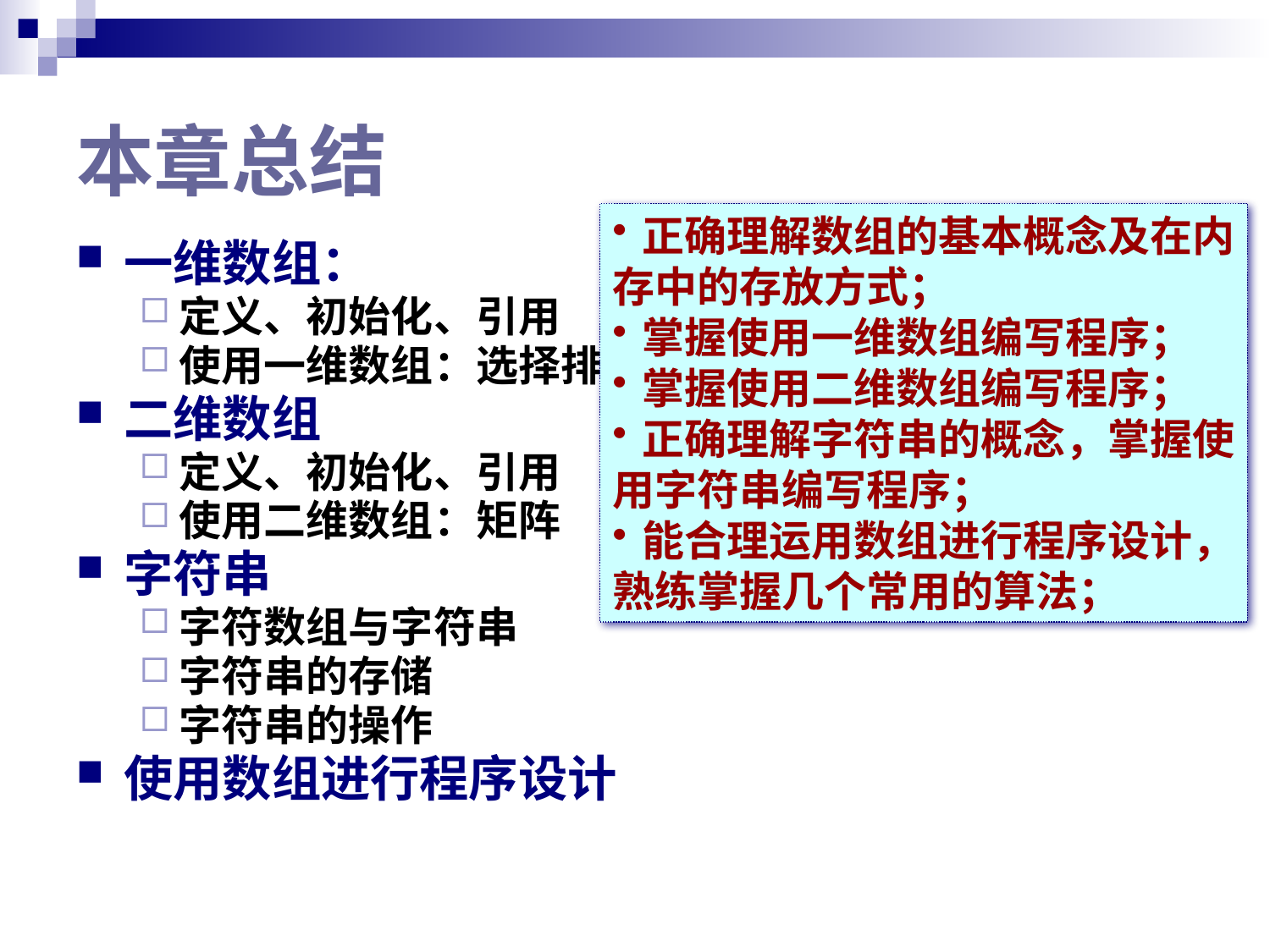

# 本章总结
正确理解数组的基本概念及在内
存中的存放方式；
掌握使用一维数组编写程序；
掌握使用二维数组编写程序；
正确理解字符串的概念，掌握使
用字符串编写程序；
能合理运用数组进行程序设计，
熟练掌握几个常用的算法；
一维数组：
定义、初始化、引用
使用一维数组：选择排序
二维数组
定义、初始化、引用
使用二维数组：矩阵
字符串
字符数组与字符串
字符串的存储
字符串的操作
使用数组进行程序设计